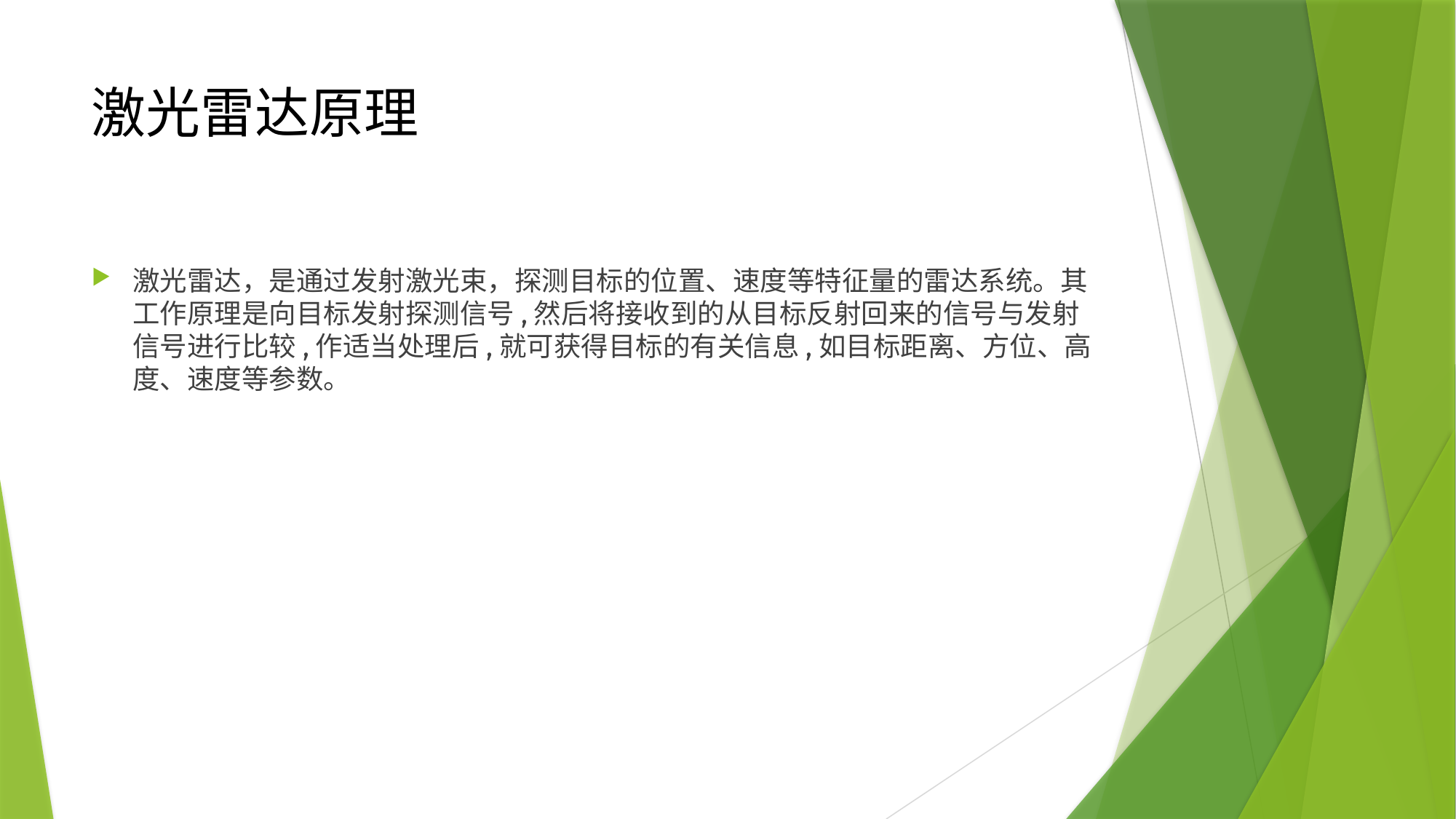

激光雷达原理
激光雷达，是通过发射激光束，探测目标的位置、速度等特征量的雷达系统。其工作原理是向目标发射探测信号,然后将接收到的从目标反射回来的信号与发射信号进行比较,作适当处理后,就可获得目标的有关信息,如目标距离、方位、高度、速度等参数。